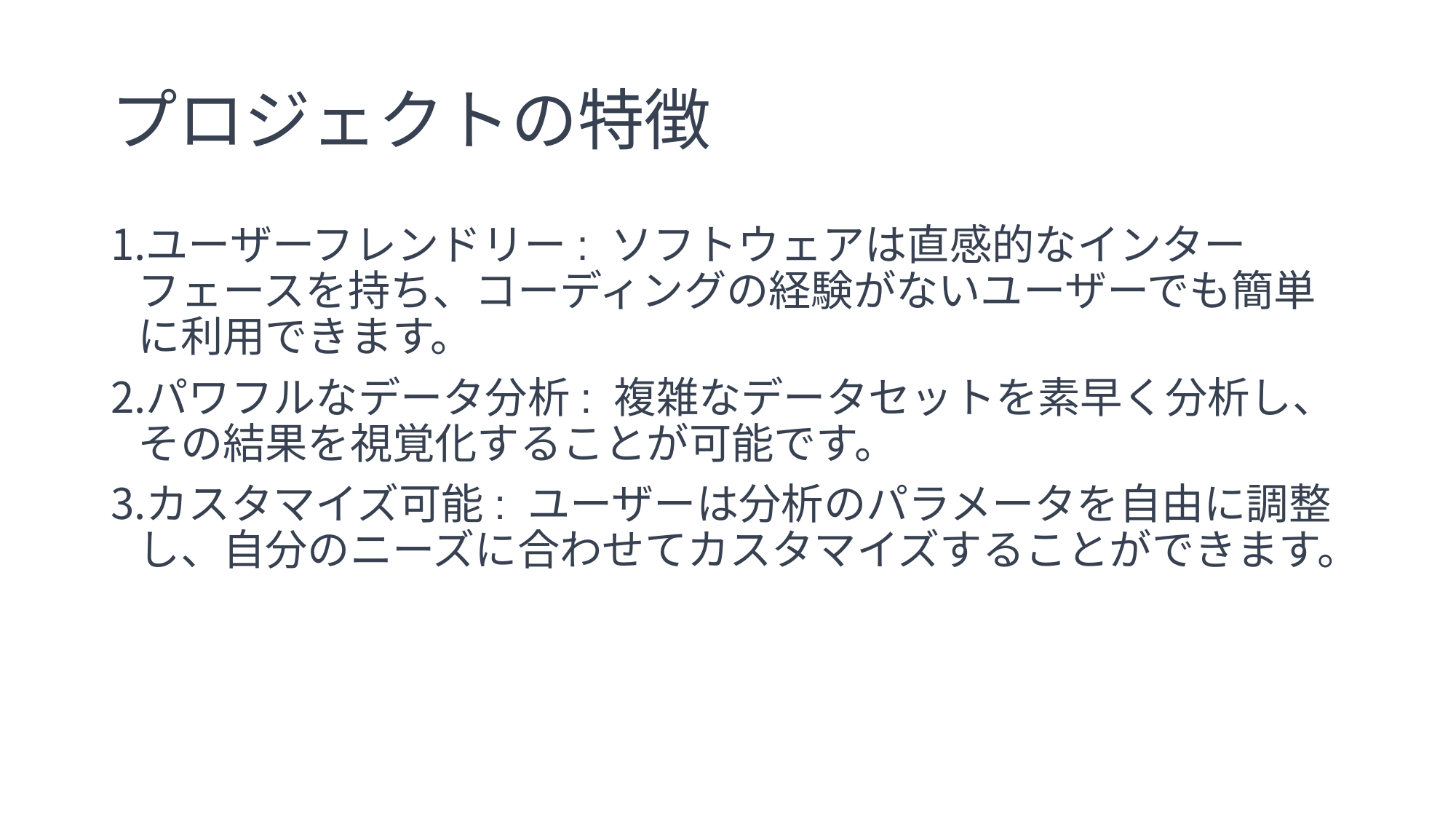

# プロジェクトの特徴
ユーザーフレンドリー: ソフトウェアは直感的なインターフェースを持ち、コーディングの経験がないユーザーでも簡単に利用できます。
パワフルなデータ分析: 複雑なデータセットを素早く分析し、その結果を視覚化することが可能です。
カスタマイズ可能: ユーザーは分析のパラメータを自由に調整し、自分のニーズに合わせてカスタマイズすることができます。